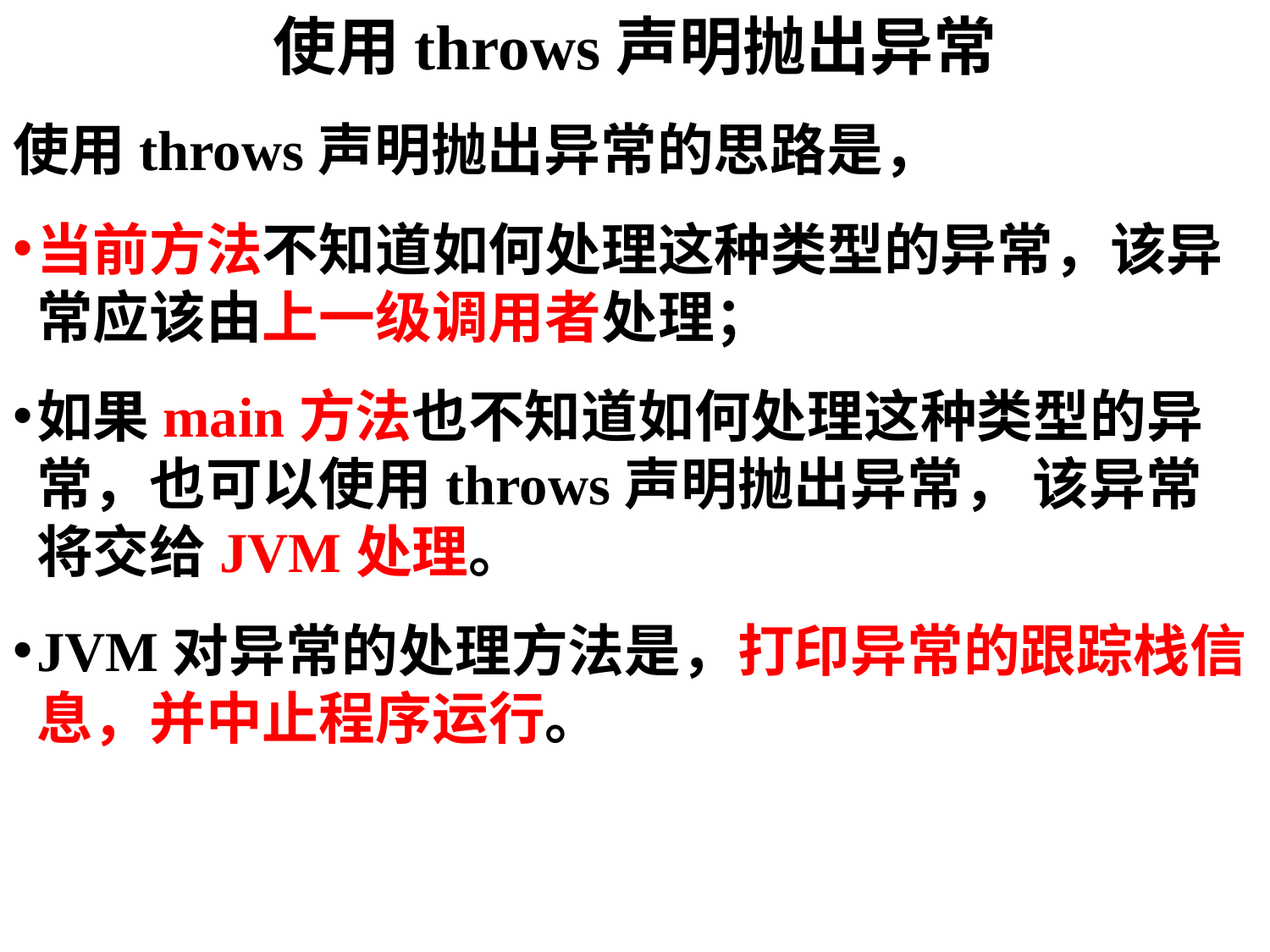

使用throws声明抛出异常
使用throws声明抛出异常的思路是，
当前方法不知道如何处理这种类型的异常，该异常应该由上一级调用者处理；
如果main方法也不知道如何处理这种类型的异常，也可以使用throws声明抛出异常， 该异常将交给JVM处理。
JVM对异常的处理方法是，打印异常的跟踪栈信息，并中止程序运行。